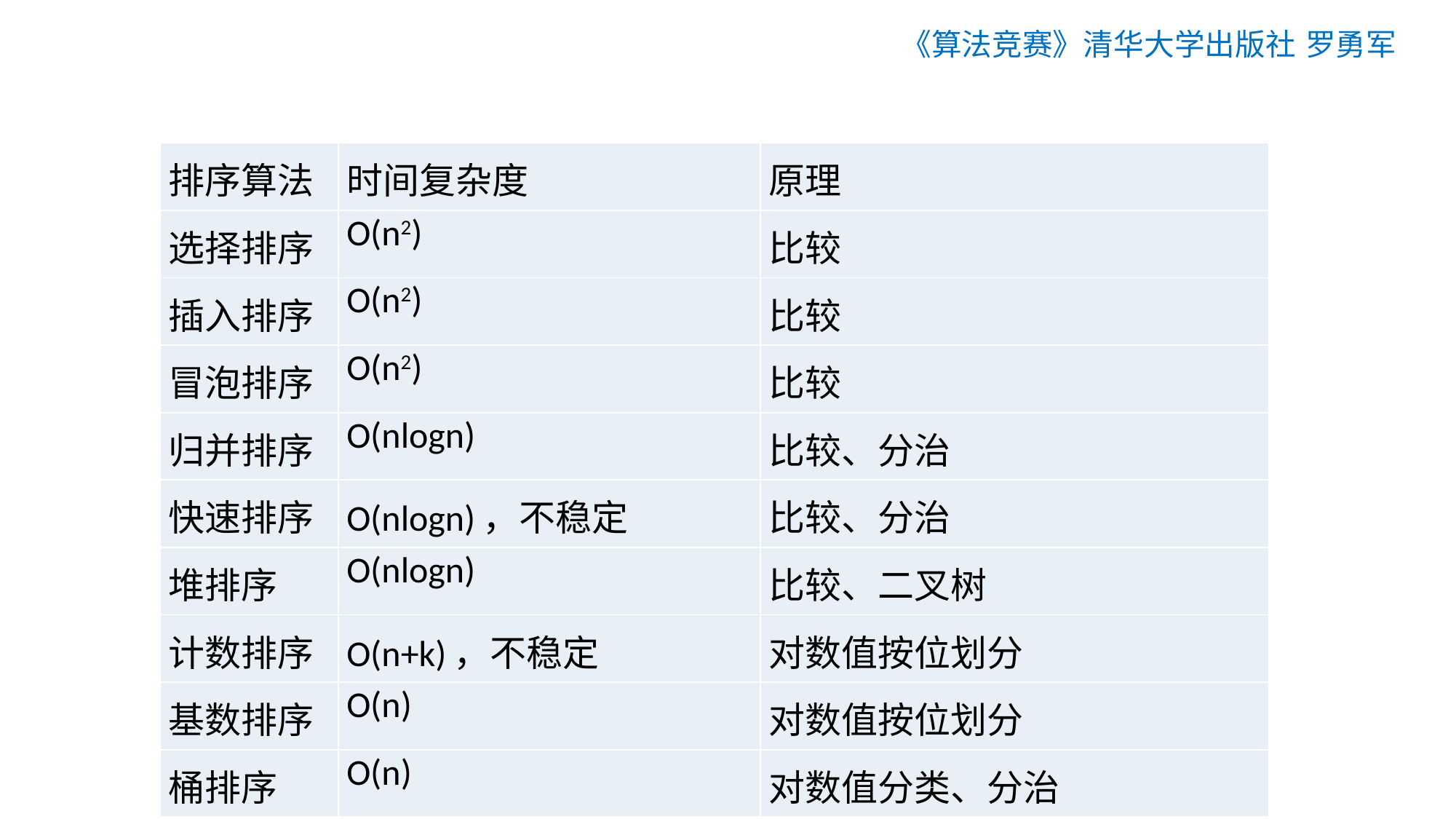

《算法竞赛》清华大学出版社 罗勇军
| 排序算法 | 时间复杂度 | 原理 |
| --- | --- | --- |
| 选择排序 | O(n2) | 比较 |
| 插入排序 | O(n2) | 比较 |
| 冒泡排序 | O(n2) | 比较 |
| 归并排序 | O(nlogn) | 比较、分治 |
| 快速排序 | O(nlogn)，不稳定 | 比较、分治 |
| 堆排序 | O(nlogn) | 比较、二叉树 |
| 计数排序 | O(n+k)，不稳定 | 对数值按位划分 |
| 基数排序 | O(n) | 对数值按位划分 |
| 桶排序 | O(n) | 对数值分类、分治 |